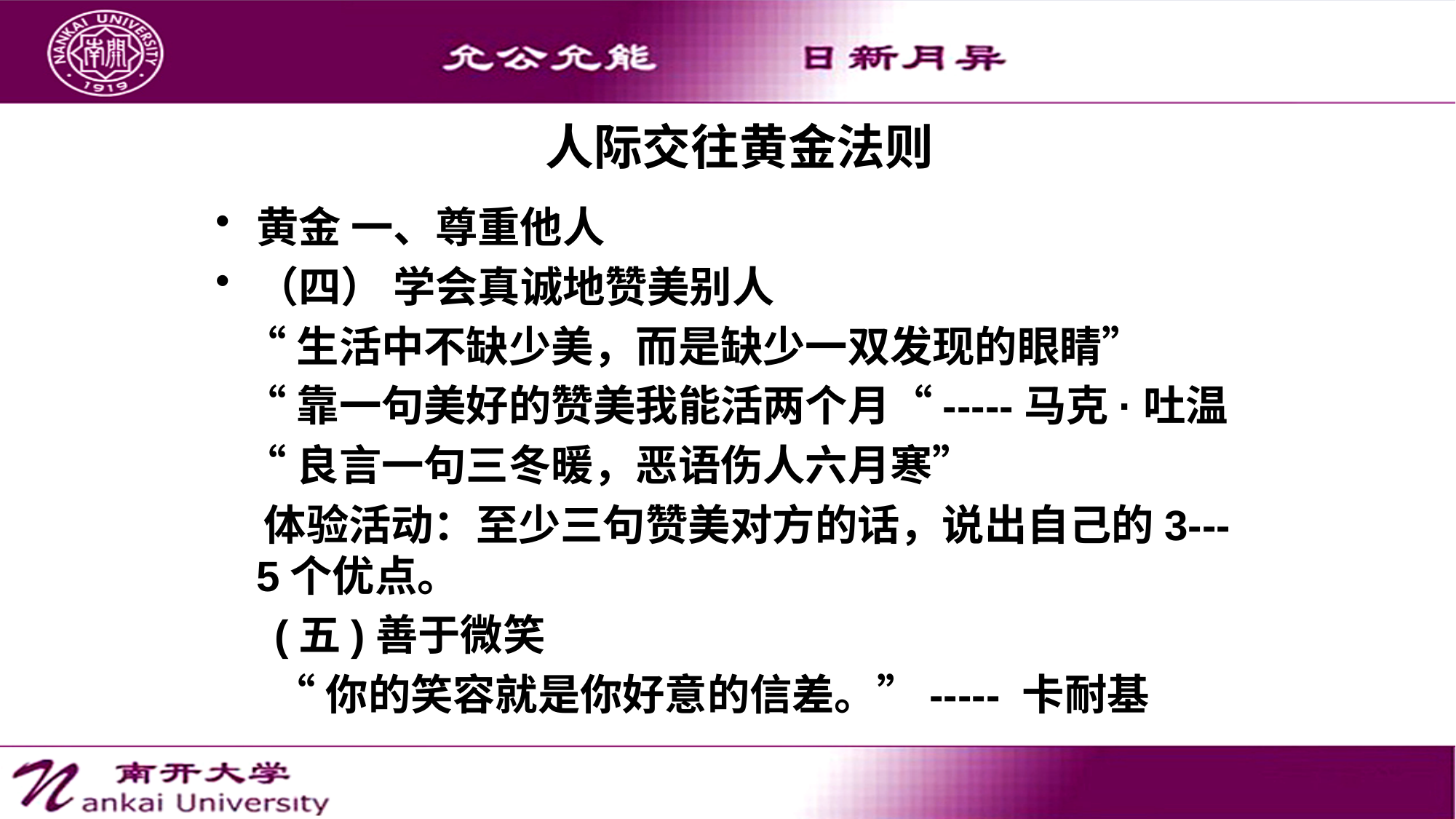

# 人际交往黄金法则
黄金 一、尊重他人
（四） 学会真诚地赞美别人
   “生活中不缺少美，而是缺少一双发现的眼睛”
   “靠一句美好的赞美我能活两个月“-----马克·吐温
   “良言一句三冬暖，恶语伤人六月寒”
    体验活动：至少三句赞美对方的话，说出自己的3---5个优点。
     (五)善于微笑
      “你的笑容就是你好意的信差。”----- 卡耐基